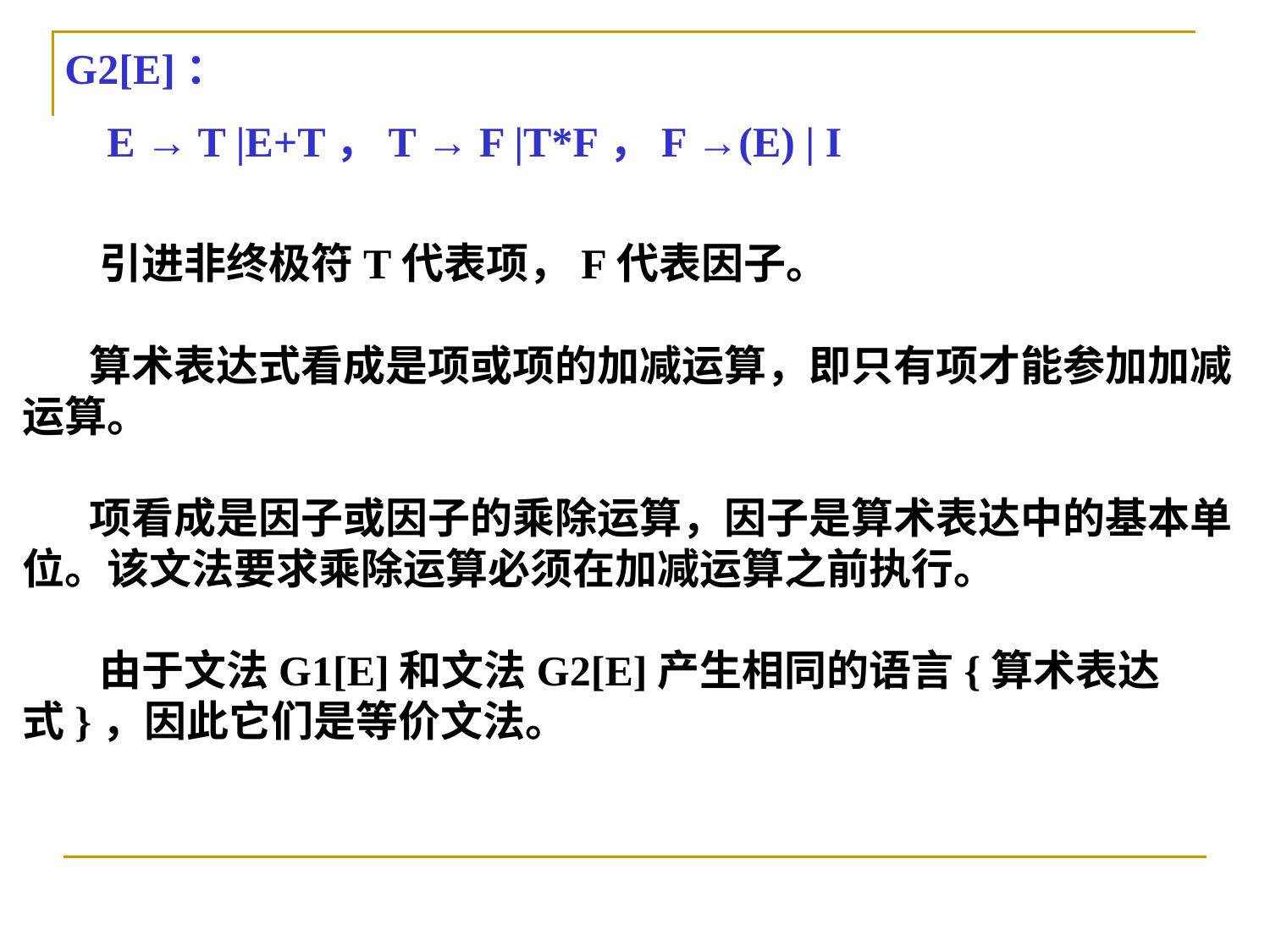

G2[E]：
        E → T |E+T，T → F |T*F，F →(E) | I

       引进非终极符T代表项，F代表因子。

      算术表达式看成是项或项的加减运算，即只有项才能参加加减运算。

      项看成是因子或因子的乘除运算，因子是算术表达中的基本单位。该文法要求乘除运算必须在加减运算之前执行。

       由于文法G1[E]和文法G2[E]产生相同的语言{算术表达式}，因此它们是等价文法。
114